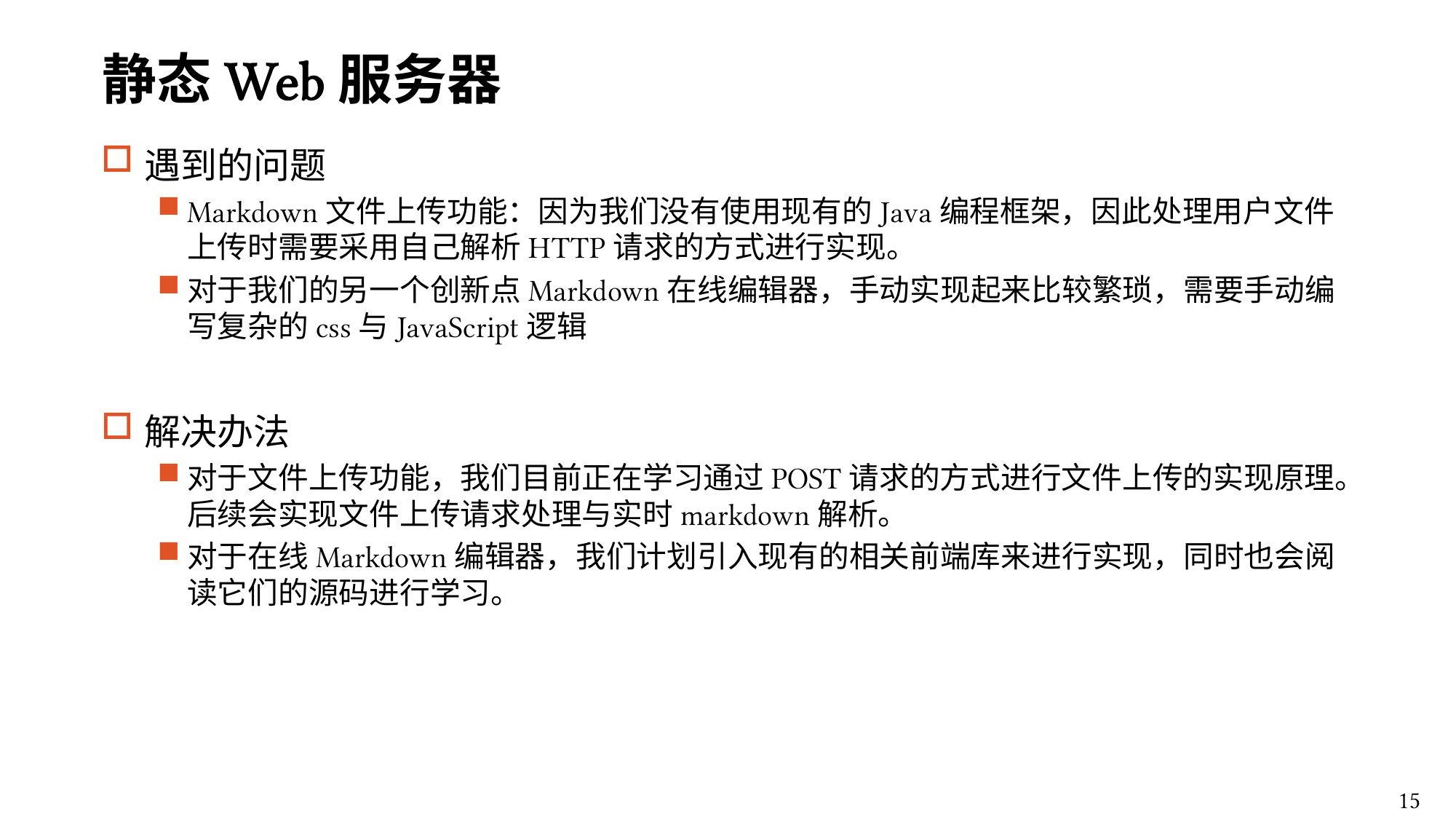

# 静态Web服务器
遇到的问题
Markdown文件上传功能：因为我们没有使用现有的Java编程框架，因此处理用户文件上传时需要采用自己解析HTTP请求的方式进行实现。
对于我们的另一个创新点Markdown在线编辑器，手动实现起来比较繁琐，需要手动编写复杂的css与JavaScript逻辑

解决办法
对于文件上传功能，我们目前正在学习通过POST请求的方式进行文件上传的实现原理。后续会实现文件上传请求处理与实时markdown解析。
对于在线Markdown编辑器，我们计划引入现有的相关前端库来进行实现，同时也会阅读它们的源码进行学习。

15